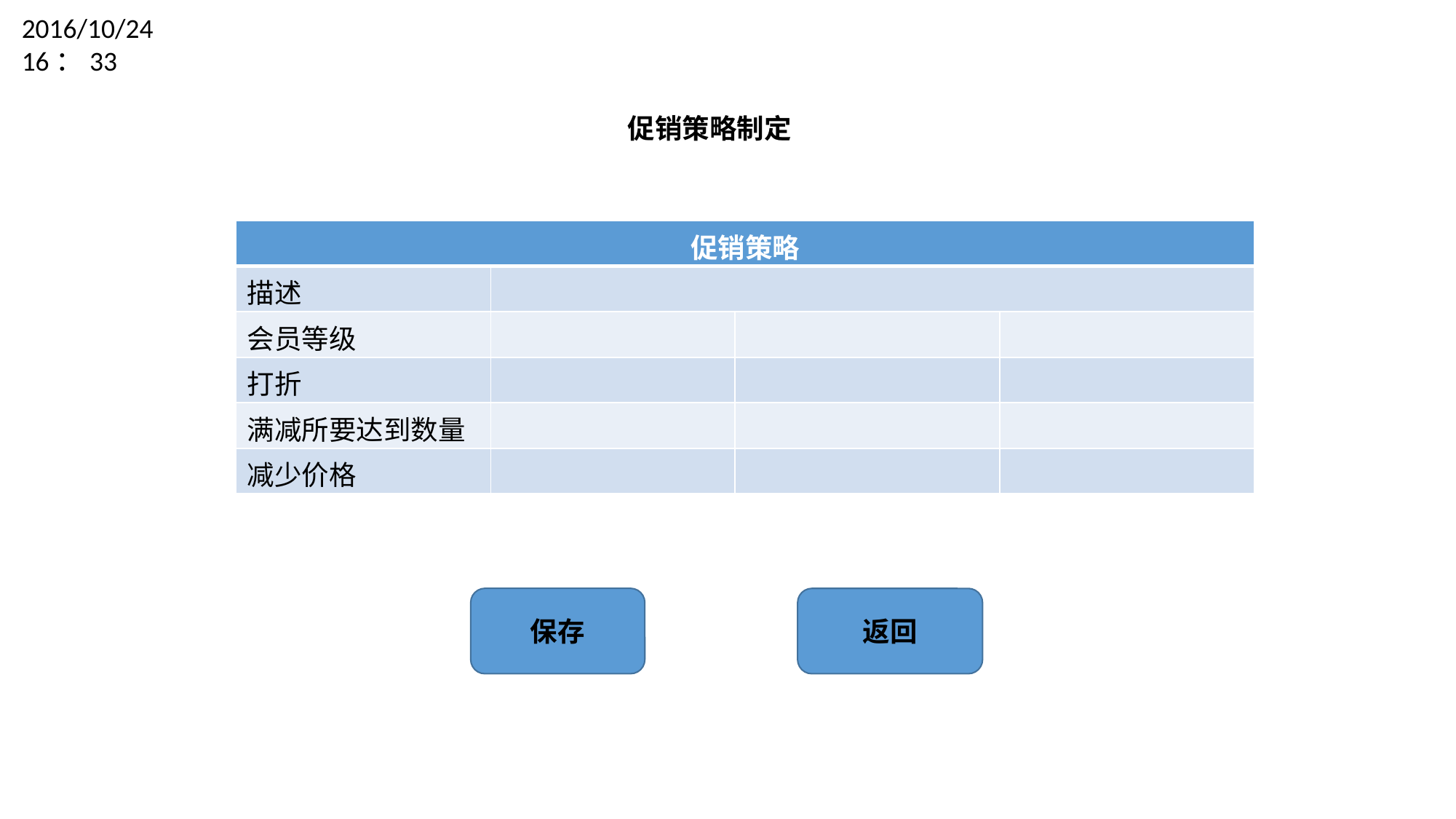

2016/10/24 16：33
促销策略制定
| 促销策略 |  |  |  |
| --- | --- | --- | --- |
| 描述 |  |  |  |
| 会员等级 |  |  |  |
| 打折 |  |  |  |
| 满减所要达到数量 |  |  |  |
| 减少价格 |  |  |  |
保存
返回